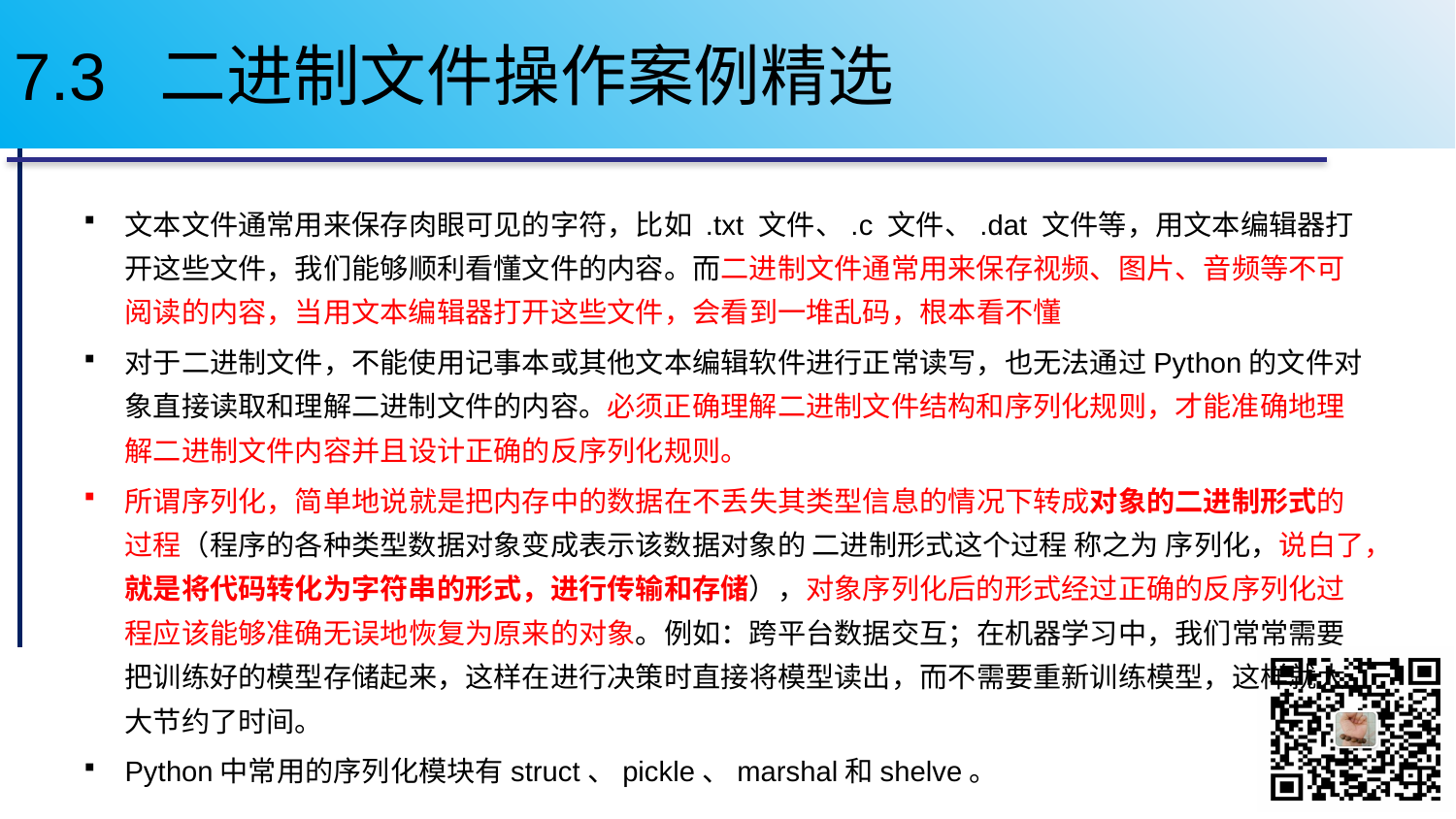

# 7.3  二进制文件操作案例精选
文本文件通常用来保存肉眼可见的字符，比如 .txt 文件、.c 文件、.dat 文件等，用文本编辑器打开这些文件，我们能够顺利看懂文件的内容。而二进制文件通常用来保存视频、图片、音频等不可阅读的内容，当用文本编辑器打开这些文件，会看到一堆乱码，根本看不懂
对于二进制文件，不能使用记事本或其他文本编辑软件进行正常读写，也无法通过Python的文件对象直接读取和理解二进制文件的内容。必须正确理解二进制文件结构和序列化规则，才能准确地理解二进制文件内容并且设计正确的反序列化规则。
所谓序列化，简单地说就是把内存中的数据在不丢失其类型信息的情况下转成对象的二进制形式的过程（程序的各种类型数据对象变成表示该数据对象的 二进制形式这个过程 称之为 序列化，说白了，就是将代码转化为字符串的形式，进行传输和存储），对象序列化后的形式经过正确的反序列化过程应该能够准确无误地恢复为原来的对象。例如：跨平台数据交互；在机器学习中，我们常常需要把训练好的模型存储起来，这样在进行决策时直接将模型读出，而不需要重新训练模型，这样就大大节约了时间。
Python中常用的序列化模块有struct、pickle、marshal和shelve。